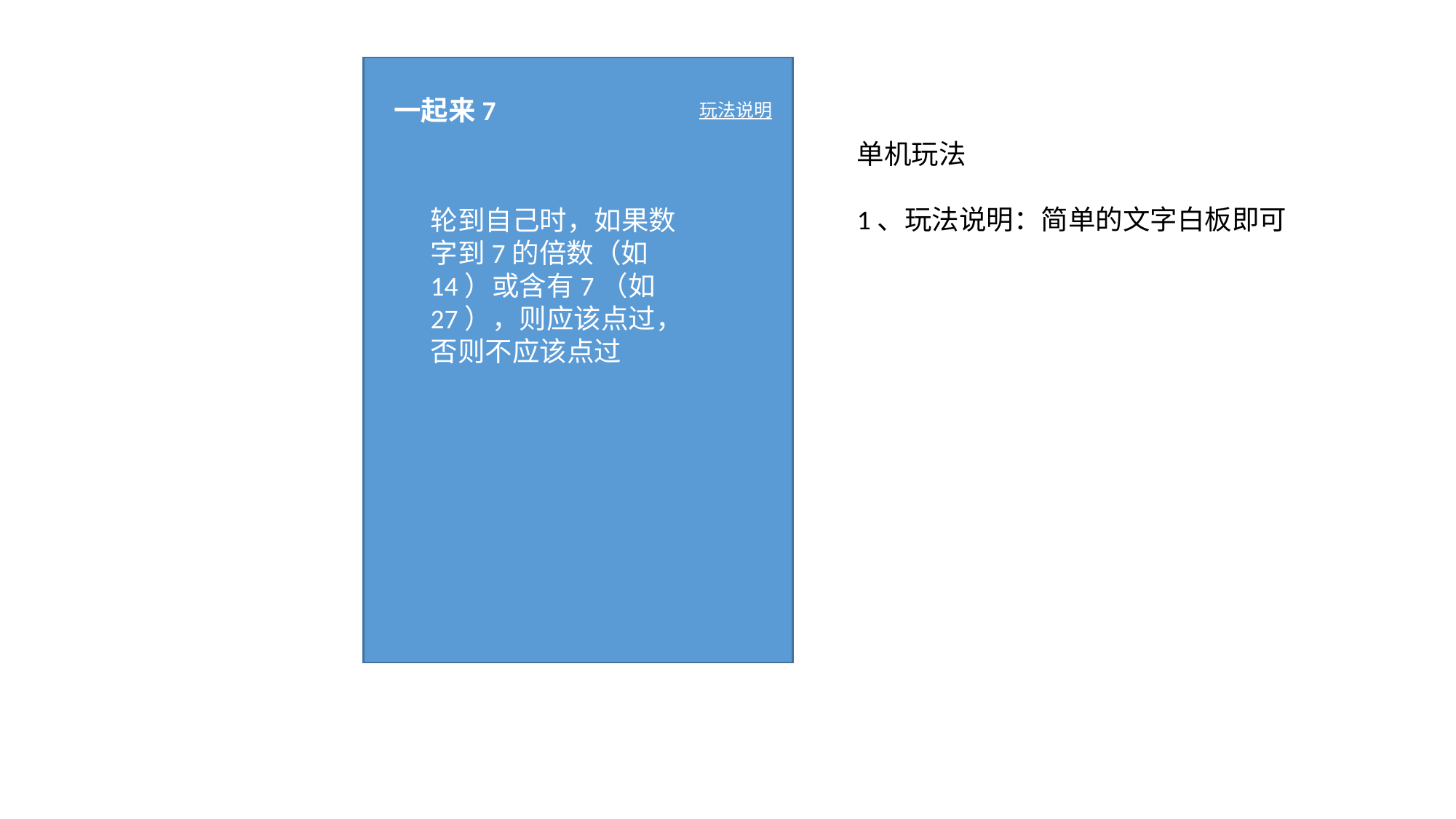

一起来7
玩法说明
单机玩法

1、玩法说明：简单的文字白板即可
轮到自己时，如果数字到7的倍数（如14）或含有7（如27），则应该点过，否则不应该点过